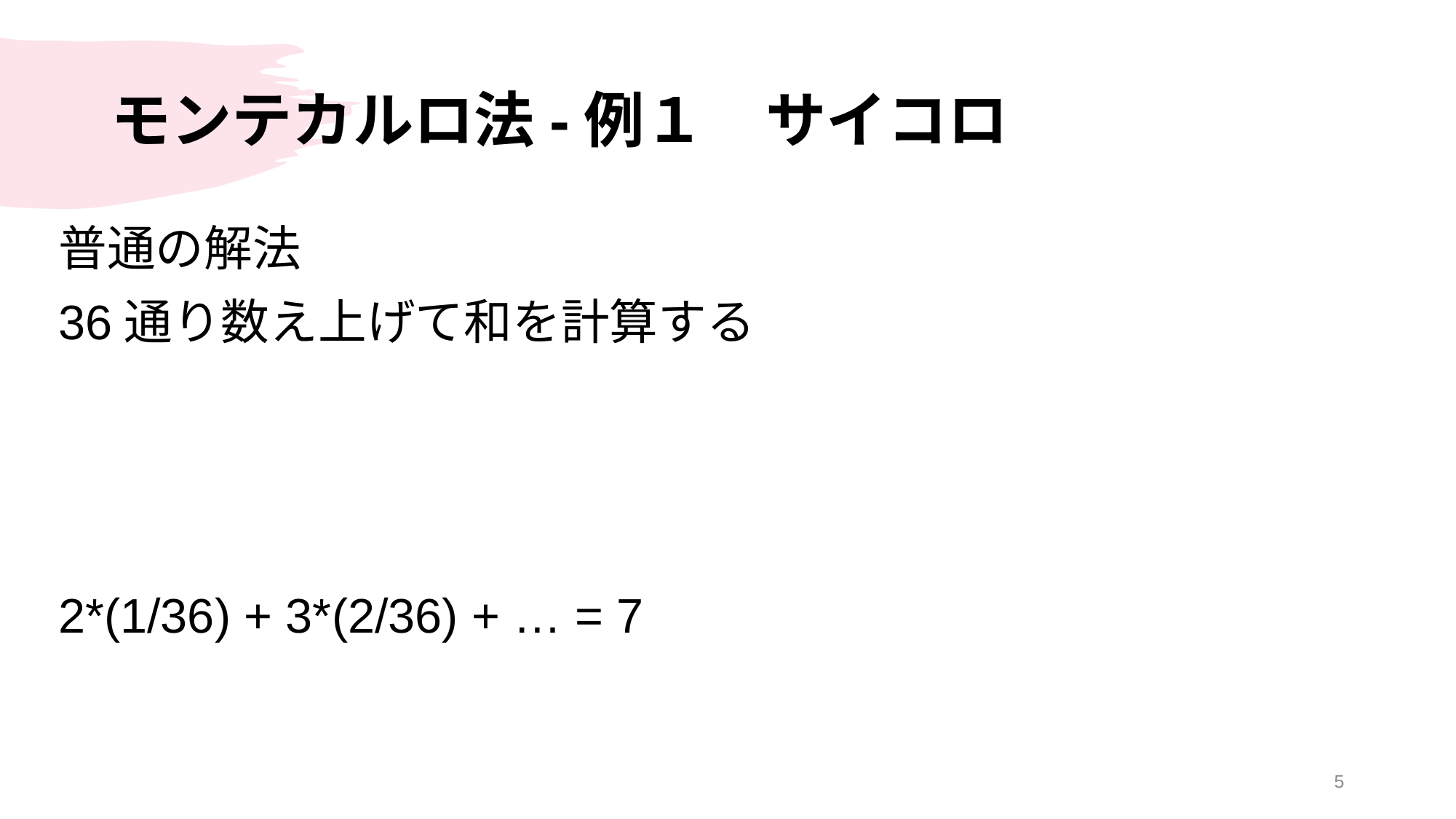

# モンテカルロ法-例１　サイコロ
普通の解法
36通り数え上げて和を計算する

2*(1/36) + 3*(2/36) + … = 7
5